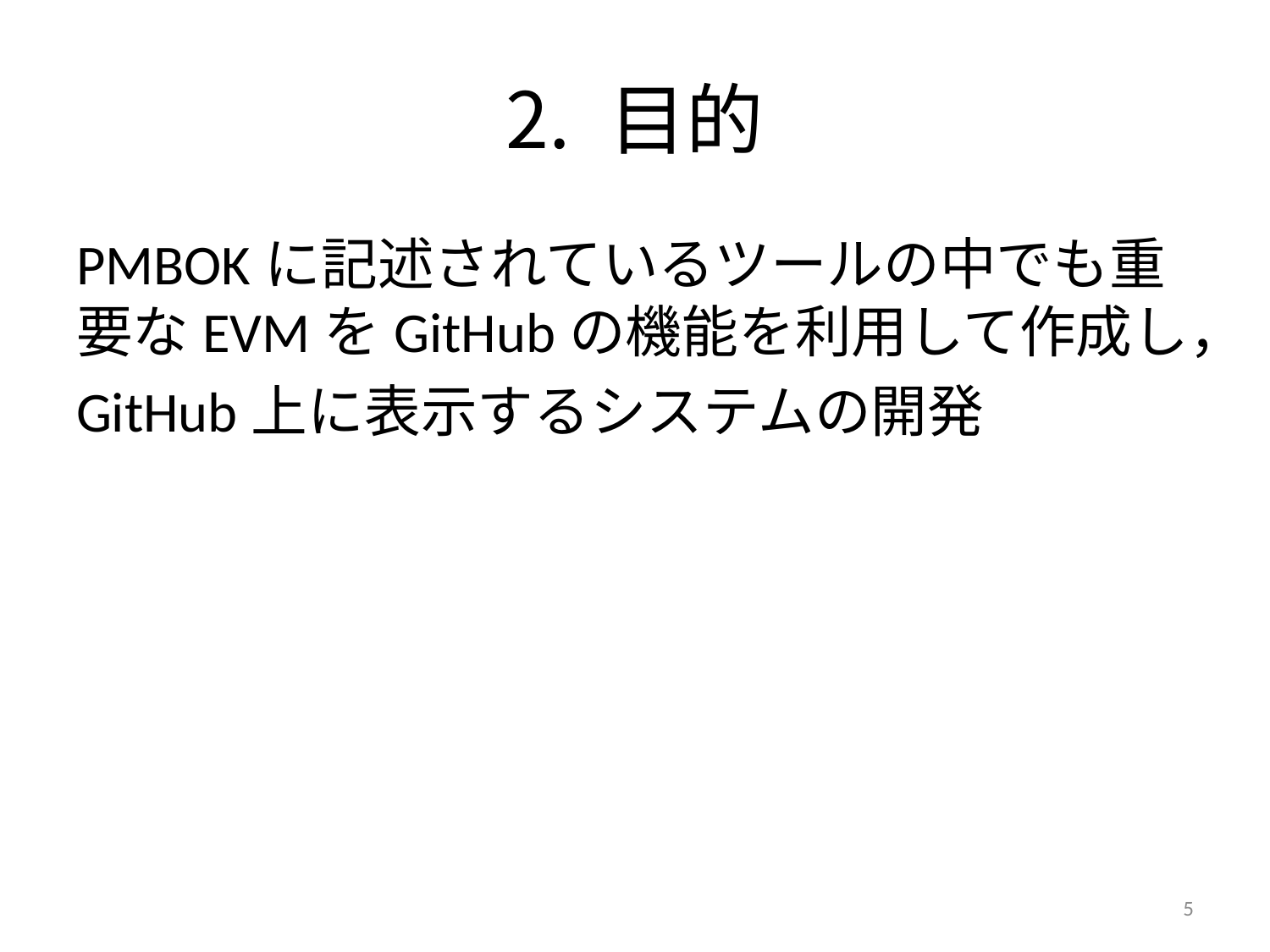

# 目的
PMBOKに記述されているツールの中でも重要なEVMをGitHubの機能を利用して作成し，
GitHub上に表示するシステムの開発

5